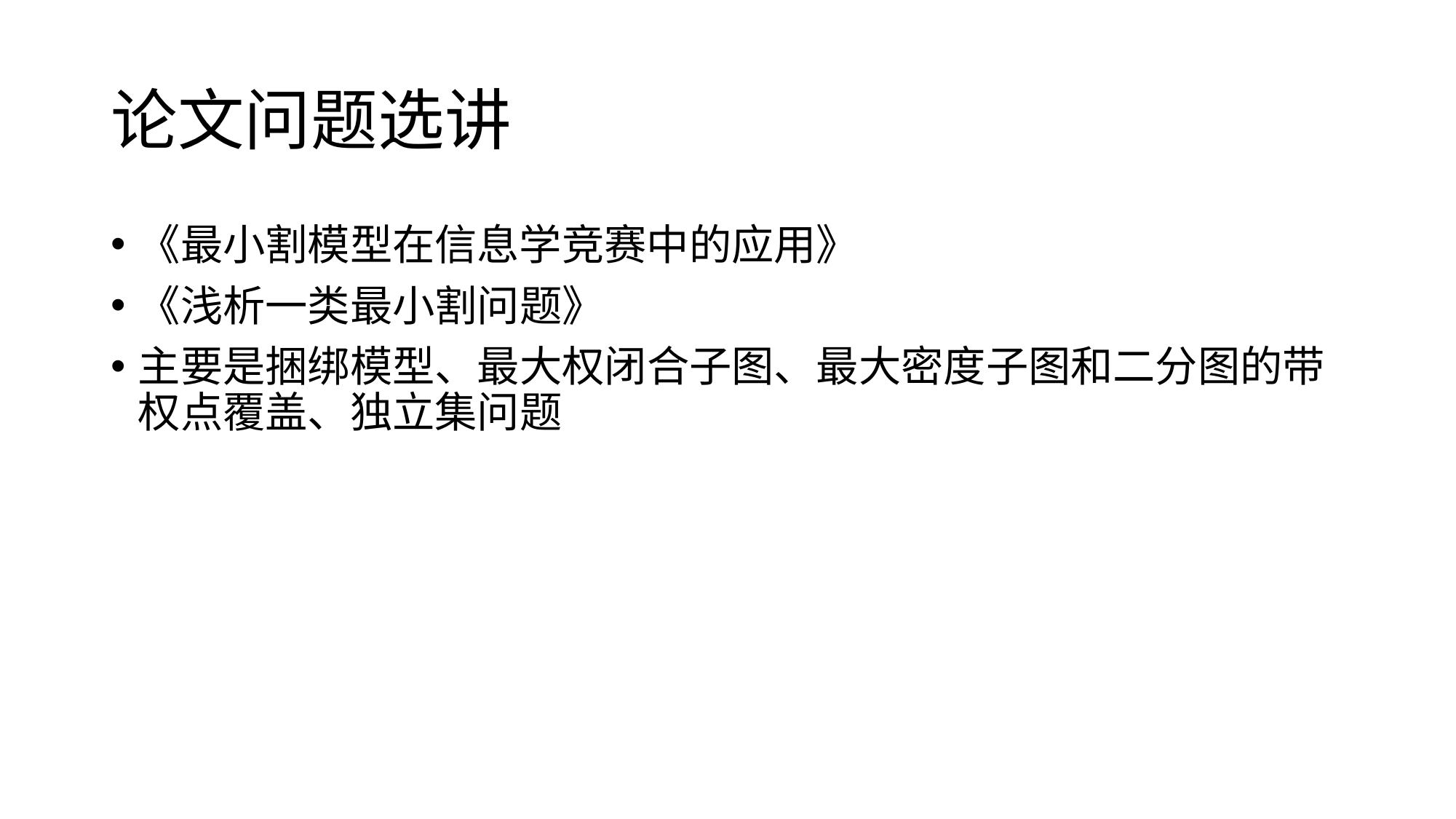

# 论文问题选讲
《最小割模型在信息学竞赛中的应用》
《浅析一类最小割问题》
主要是捆绑模型、最大权闭合子图、最大密度子图和二分图的带权点覆盖、独立集问题